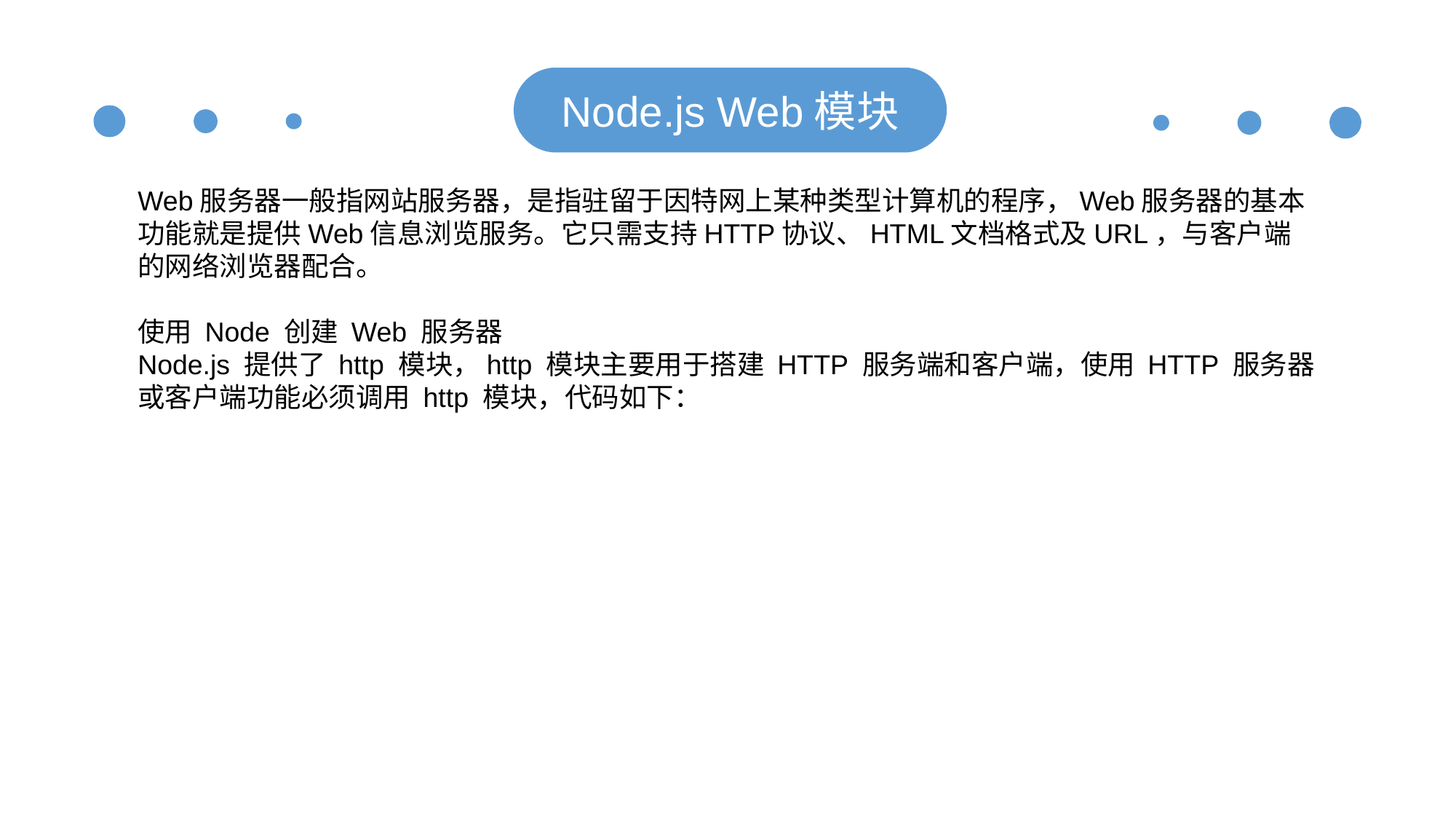

Node.js Web模块
Web服务器一般指网站服务器，是指驻留于因特网上某种类型计算机的程序，Web服务器的基本功能就是提供Web信息浏览服务。它只需支持HTTP协议、HTML文档格式及URL，与客户端的网络浏览器配合。

使用 Node 创建 Web 服务器
Node.js 提供了 http 模块，http 模块主要用于搭建 HTTP 服务端和客户端，使用 HTTP 服务器或客户端功能必须调用 http 模块，代码如下：